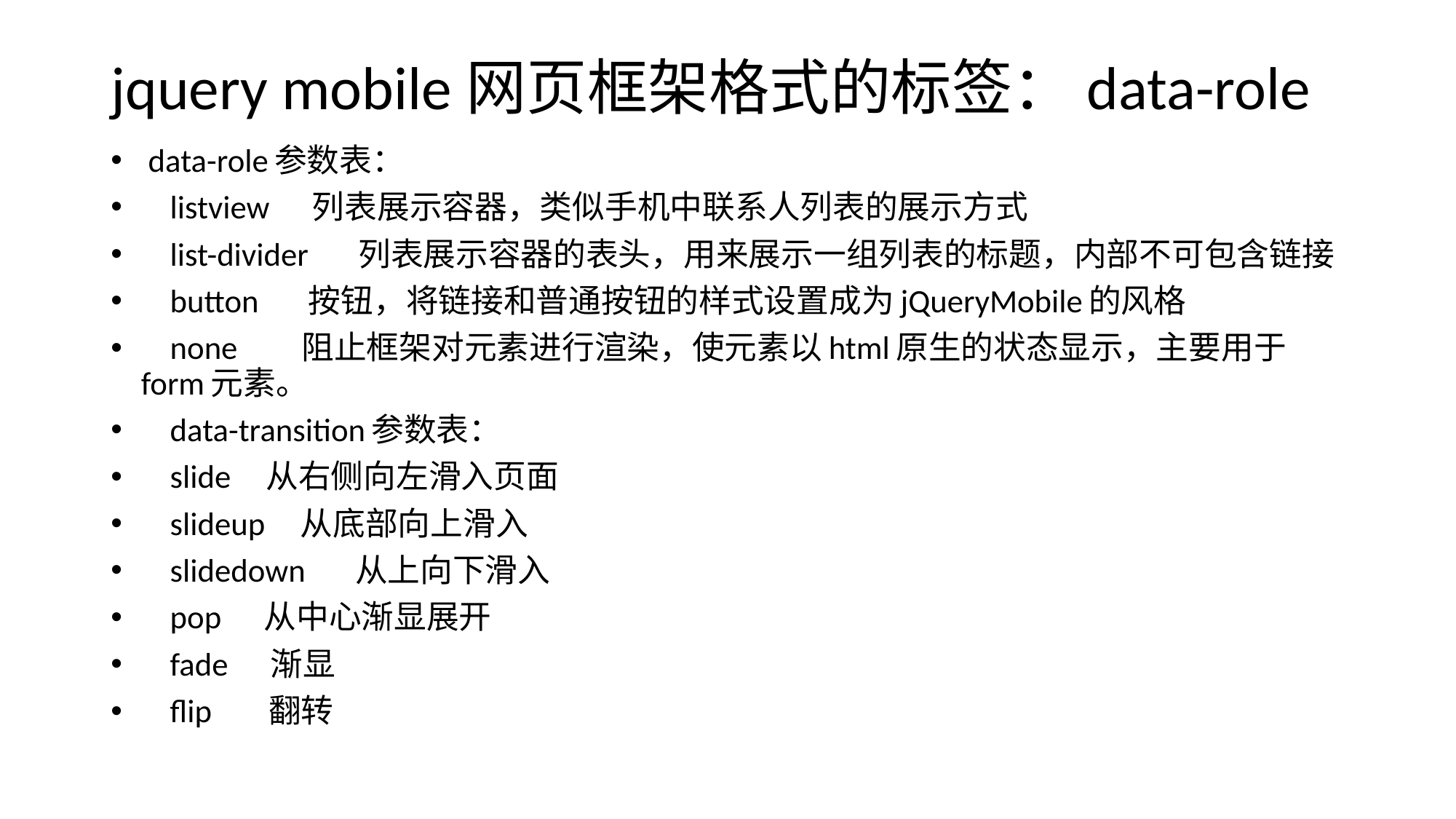

# jquery mobile网页框架格式的标签：data-role
 data-role参数表：
    listview     列表展示容器，类似手机中联系人列表的展示方式
    list-divider      列表展示容器的表头，用来展示一组列表的标题，内部不可包含链接
    button      按钮，将链接和普通按钮的样式设置成为jQueryMobile的风格
    none        阻止框架对元素进行渲染，使元素以html原生的状态显示，主要用于form元素。
    data-transition参数表：
    slide    从右侧向左滑入页面
    slideup    从底部向上滑入
    slidedown      从上向下滑入
    pop     从中心渐显展开
    fade     渐显
    flip       翻转